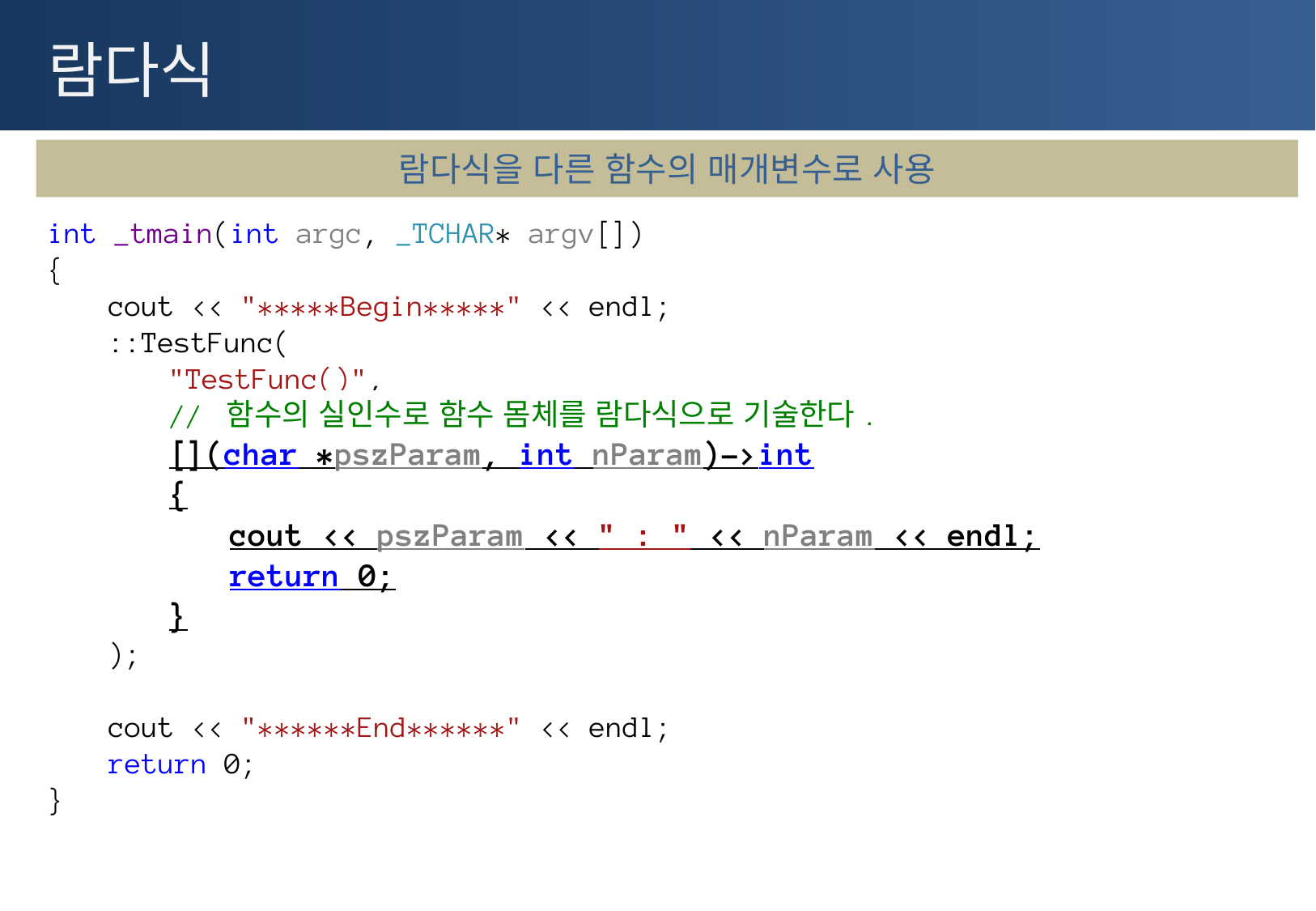

# 람다식
람다식을 다른 함수의 매개변수로 사용
int _tmain(int argc, _TCHAR* argv[])
{
cout << "*****Begin*****" << endl;
::TestFunc(
"TestFunc()",
// 함수의 실인수로 함수 몸체를 람다식으로 기술한다.
[](char *pszParam, int nParam)->int
{
cout << pszParam << " : " << nParam << endl;
return 0;
}
);

cout << "******End******" << endl;
return 0;
}